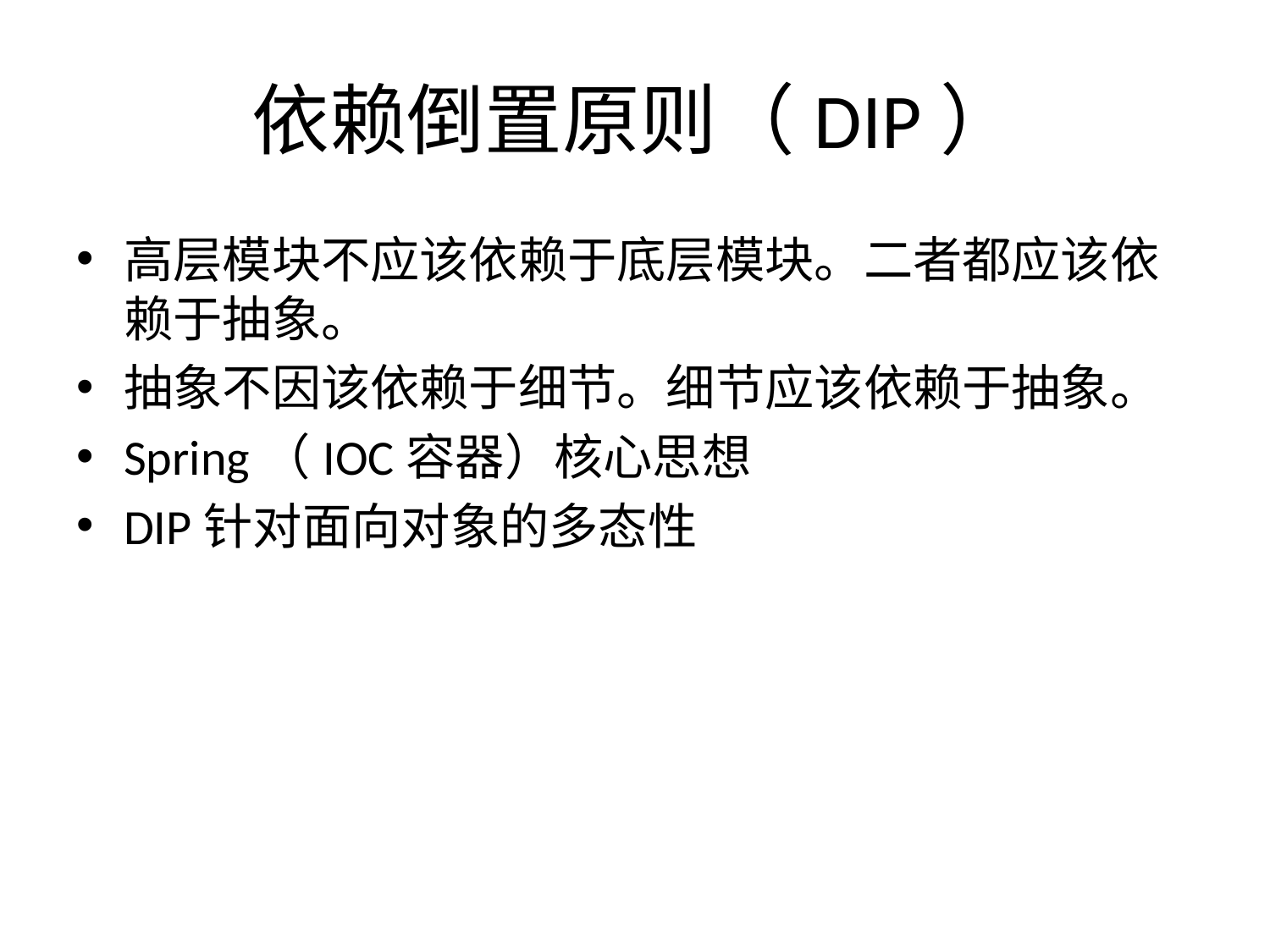

# 依赖倒置原则（DIP）
高层模块不应该依赖于底层模块。二者都应该依赖于抽象。
抽象不因该依赖于细节。细节应该依赖于抽象。
Spring（IOC容器）核心思想
DIP针对面向对象的多态性